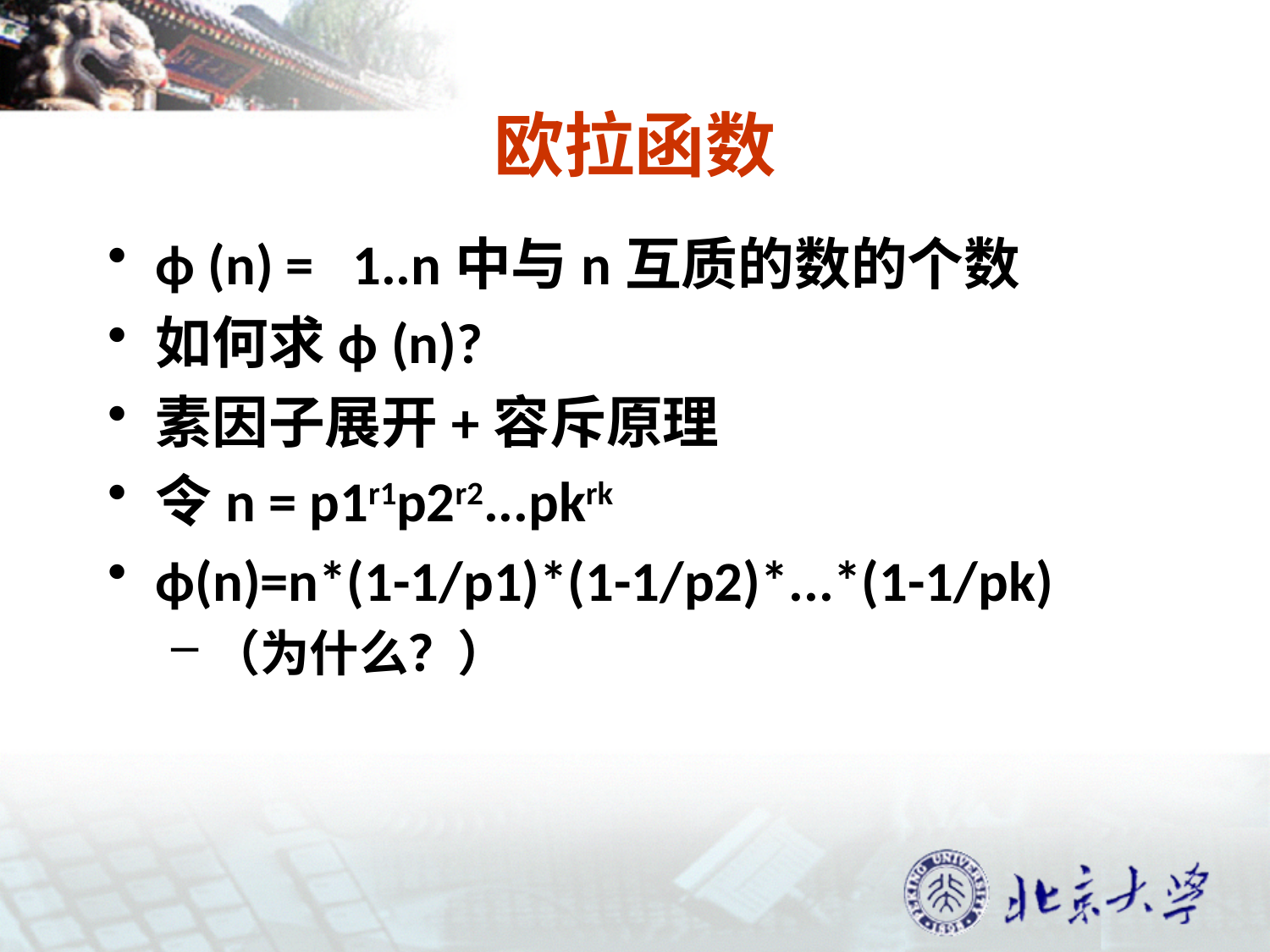

# 欧拉函数
ϕ (n) =   1..n中与n互质的数的个数
如何求ϕ (n)?
素因子展开+容斥原理
令n = p1r1p2r2...pkrk
ϕ(n)=n*(1-1/p1)*(1-1/p2)*...*(1-1/pk)
（为什么？）